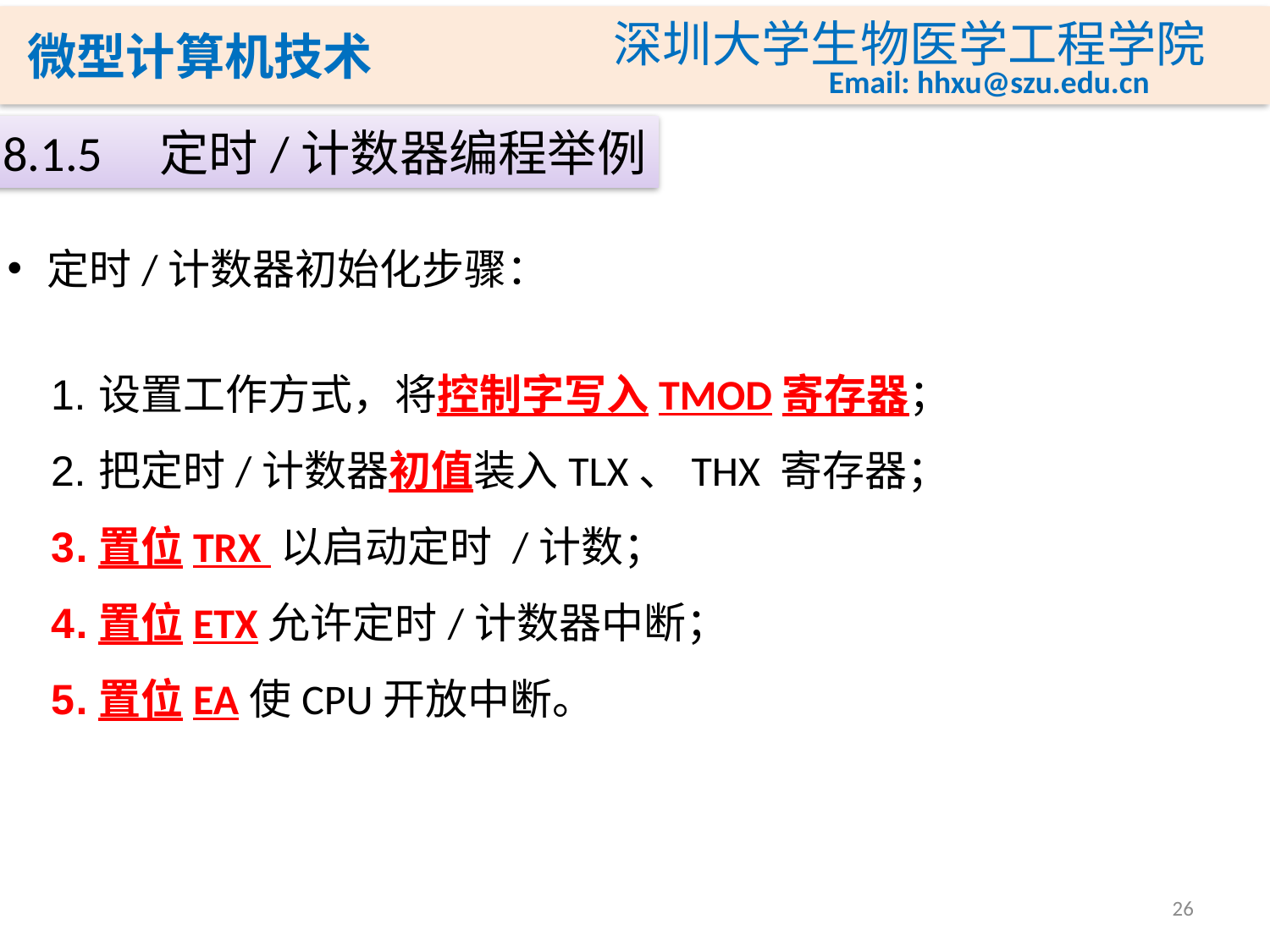

8.1.5    定时/计数器编程举例
定时/计数器初始化步骤：
设置工作方式，将控制字写入TMOD寄存器；
把定时/计数器初值装入TLX、THX 寄存器；
置位TRX 以启动定时 /计数；
置位ETX允许定时/计数器中断；
置位EA使CPU开放中断。
26